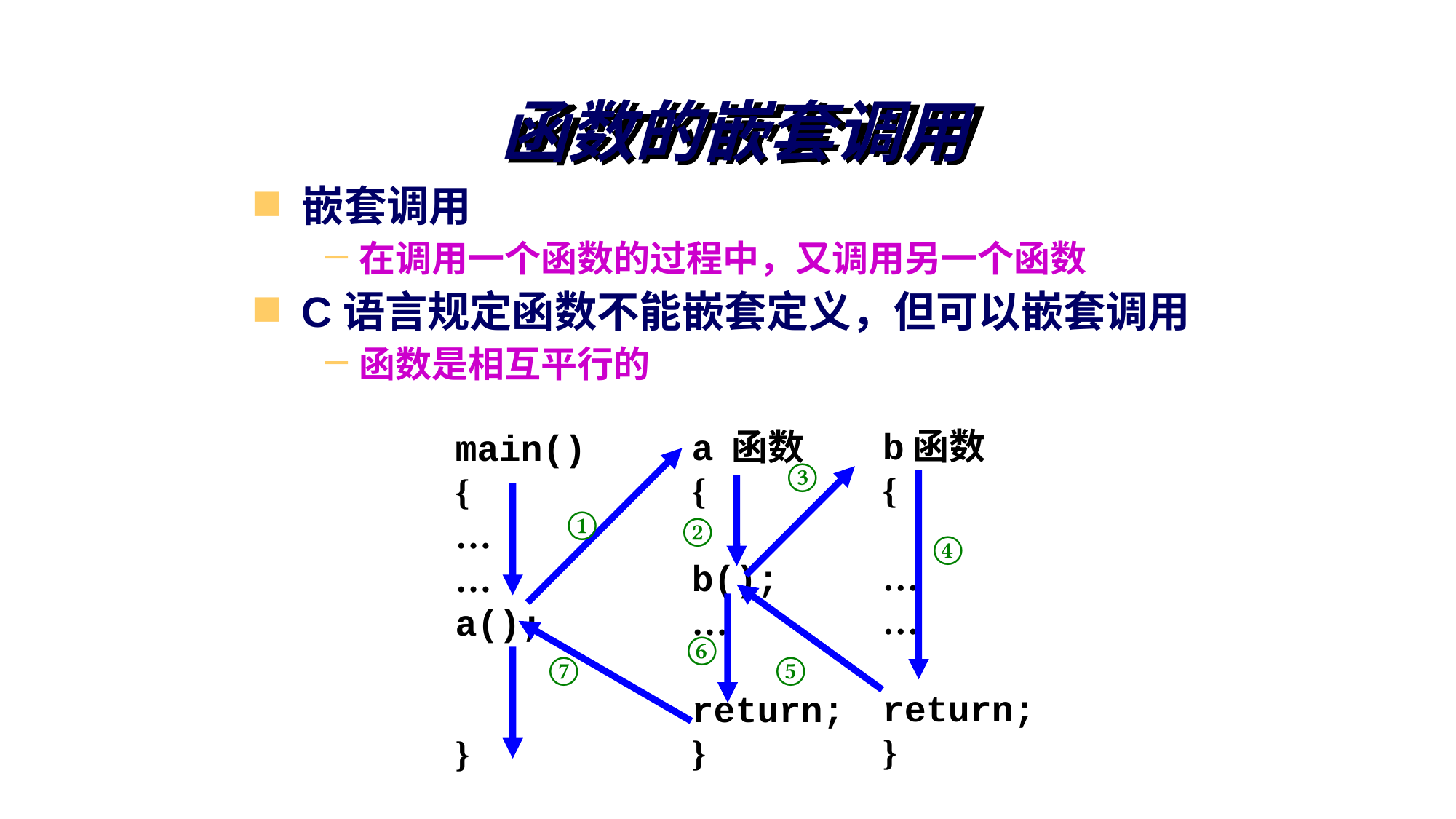

函数的嵌套调用
嵌套调用
在调用一个函数的过程中，又调用另一个函数
C语言规定函数不能嵌套定义，但可以嵌套调用
函数是相互平行的
b函数
{

…
…

return;
}
a 函数
{

b();
…

return;
}
main()
{
…
…
a();

}

③

①
②
④

⑥
⑦
⑤